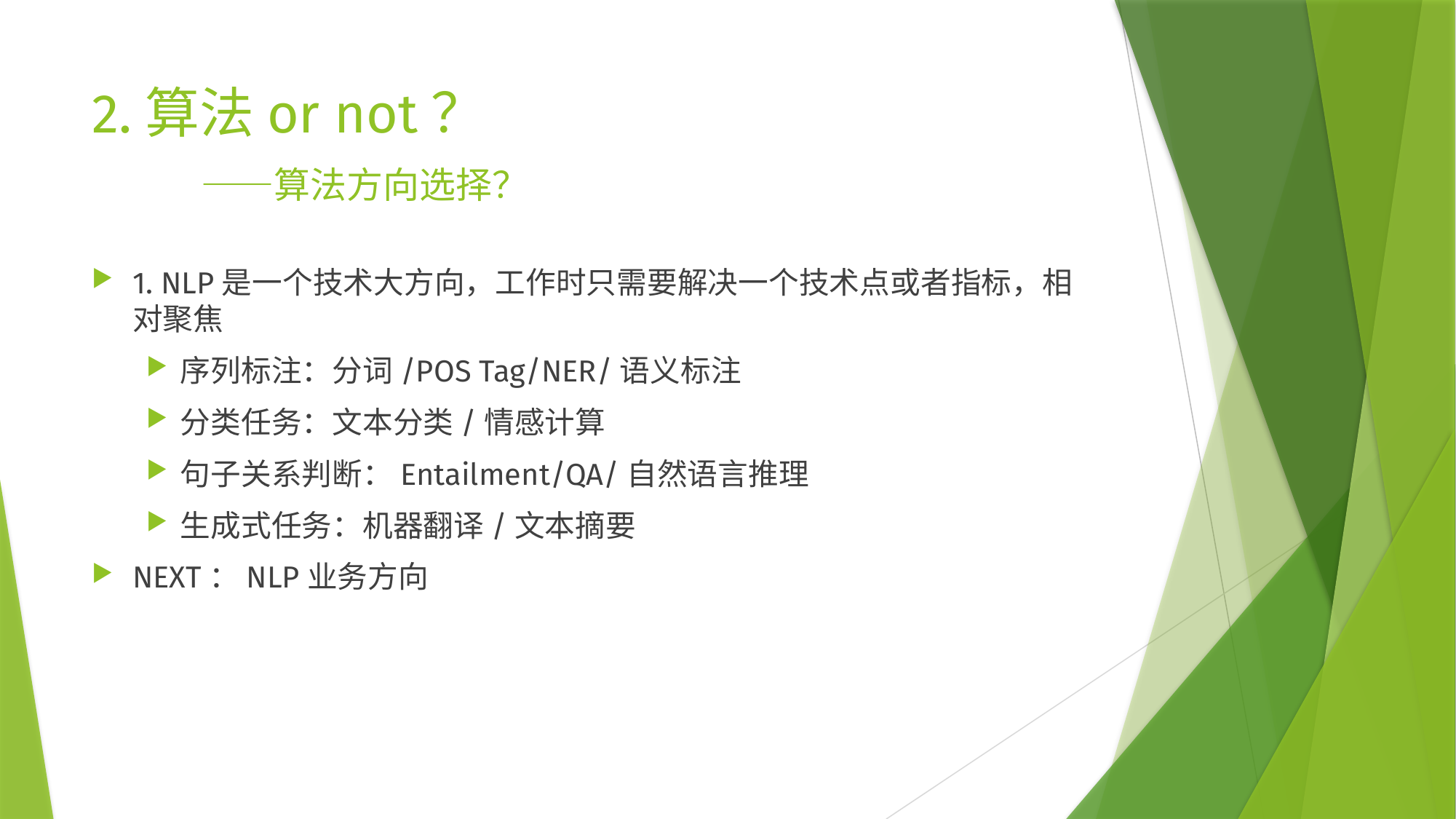

# 2.算法or not？ ——算法方向选择？
1. NLP是一个技术大方向，工作时只需要解决一个技术点或者指标，相对聚焦
序列标注：分词/POS Tag/NER/语义标注
分类任务：文本分类/情感计算
句子关系判断：Entailment/QA/自然语言推理
生成式任务：机器翻译/文本摘要
NEXT：NLP业务方向